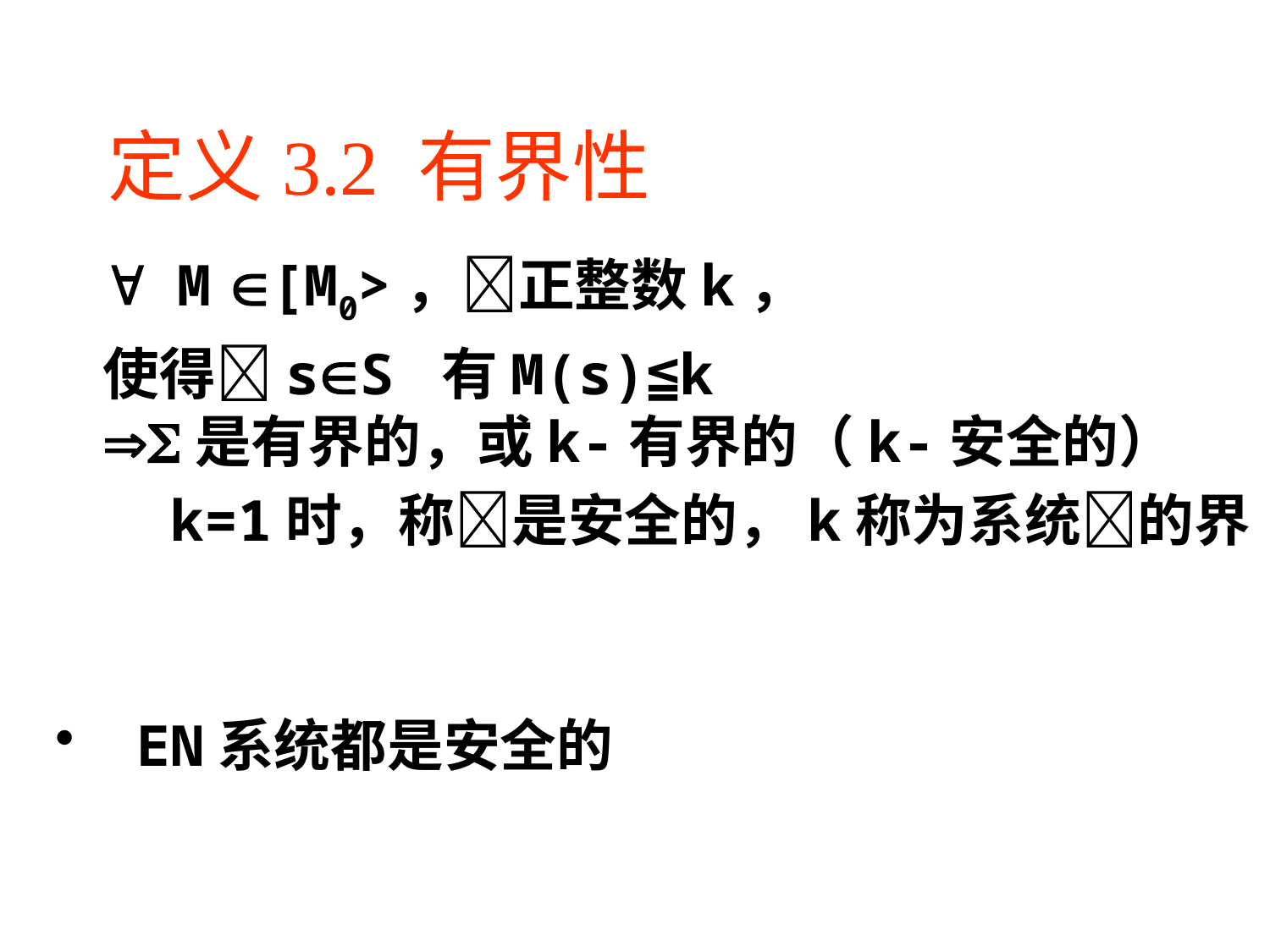

# 定义3.2 有界性
	∀ M ∈[M0>，∃正整数k，
	使得∀s∈S 有M(s)≦k
⇒Σ是有界的，或k-有界的（k-安全的）
	  k=1时，称Σ是安全的，k称为系统Σ的界

 EN系统都是安全的